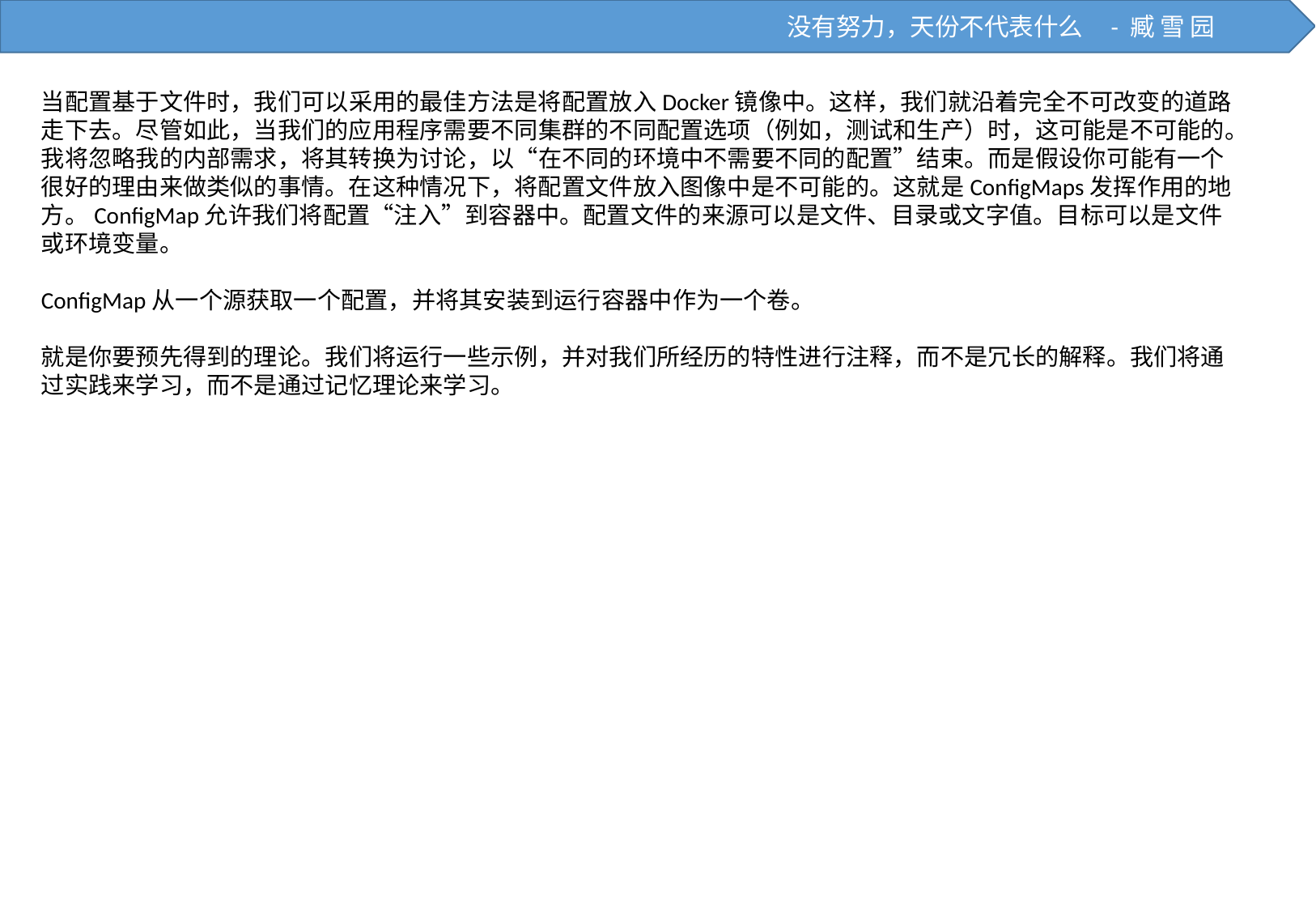

没有努力，天份不代表什么    - 臧 雪 园
当配置基于文件时，我们可以采用的最佳方法是将配置放入Docker镜像中。这样，我们就沿着完全不可改变的道路走下去。尽管如此，当我们的应用程序需要不同集群的不同配置选项（例如，测试和生产）时，这可能是不可能的。我将忽略我的内部需求，将其转换为讨论，以“在不同的环境中不需要不同的配置”结束。而是假设你可能有一个很好的理由来做类似的事情。在这种情况下，将配置文件放入图像中是不可能的。这就是ConfigMaps发挥作用的地方。ConfigMap允许我们将配置“注入”到容器中。配置文件的来源可以是文件、目录或文字值。目标可以是文件或环境变量。

ConfigMap从一个源获取一个配置，并将其安装到运行容器中作为一个卷。

就是你要预先得到的理论。我们将运行一些示例，并对我们所经历的特性进行注释，而不是冗长的解释。我们将通过实践来学习，而不是通过记忆理论来学习。